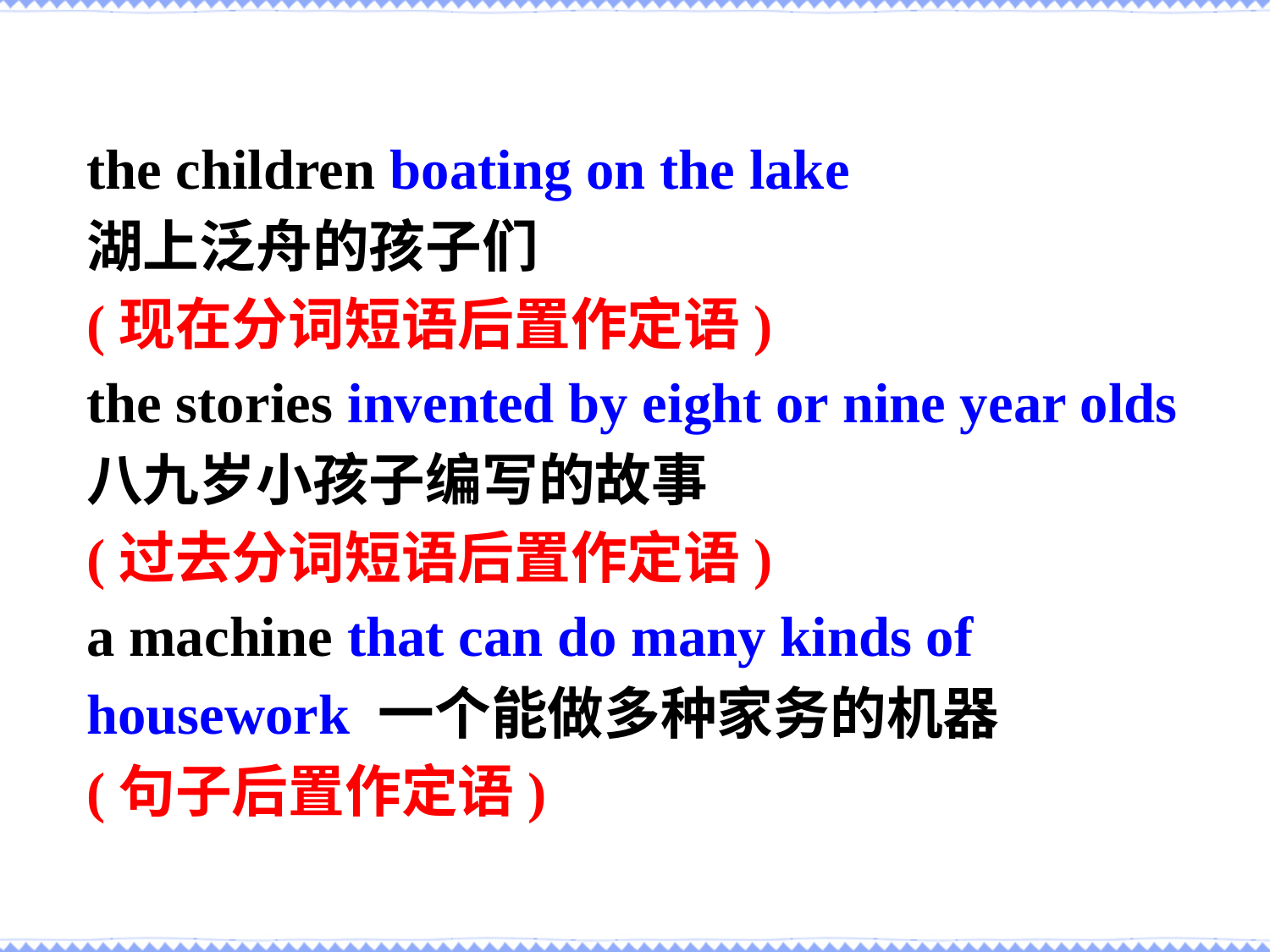

the children boating on the lake
湖上泛舟的孩子们
(现在分词短语后置作定语)
the stories invented by eight or nine year olds  八九岁小孩子编写的故事
(过去分词短语后置作定语)
a machine that can do many kinds of housework 一个能做多种家务的机器
(句子后置作定语)